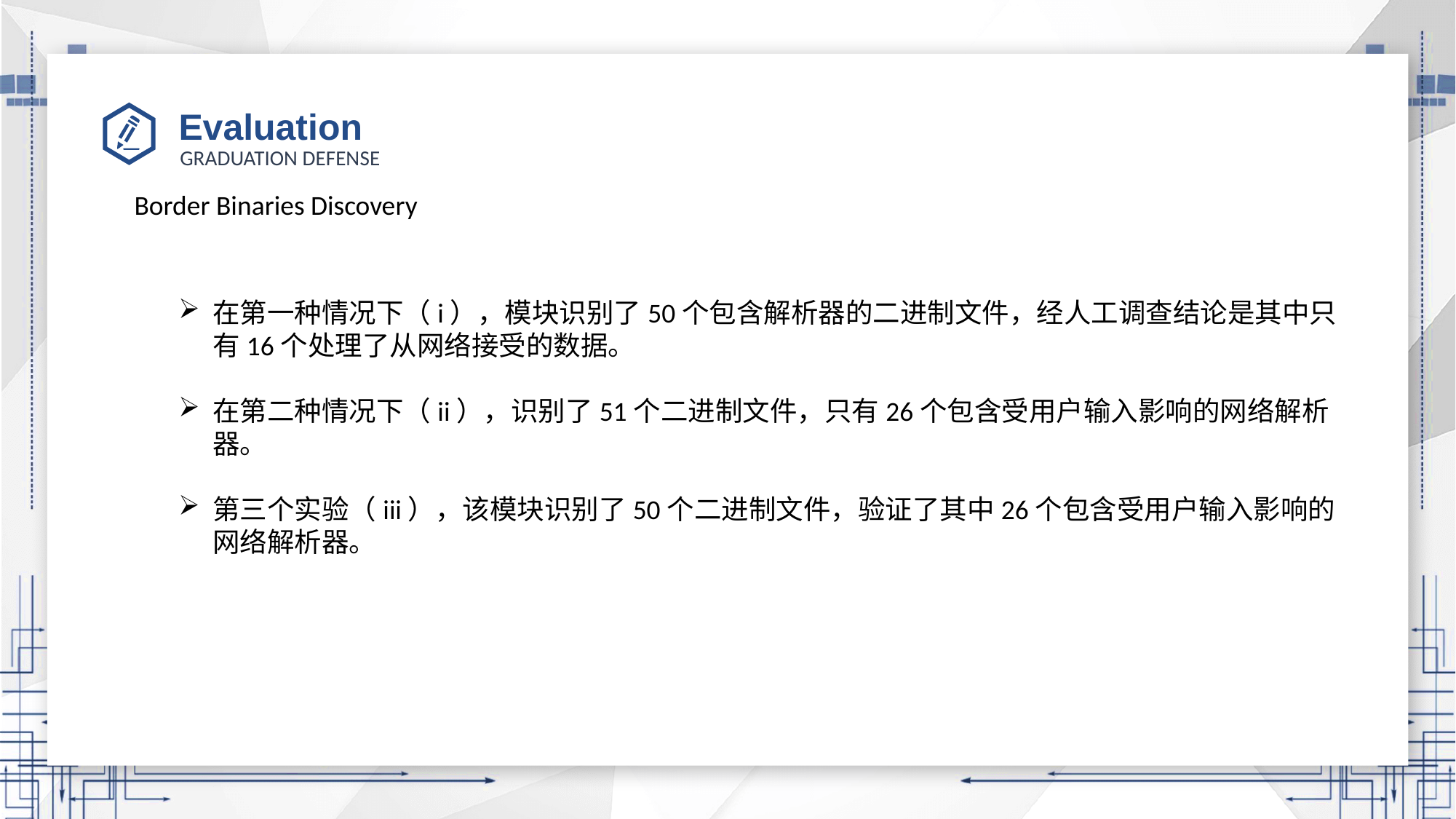

# Evaluation
Border Binaries Discovery
在第一种情况下（i），模块识别了50个包含解析器的二进制文件，经人工调查结论是其中只有16个处理了从网络接受的数据。

在第二种情况下（ii），识别了51个二进制文件，只有26个包含受用户输入影响的网络解析器。

第三个实验（iii），该模块识别了50个二进制文件，验证了其中26个包含受用户输入影响的网络解析器。